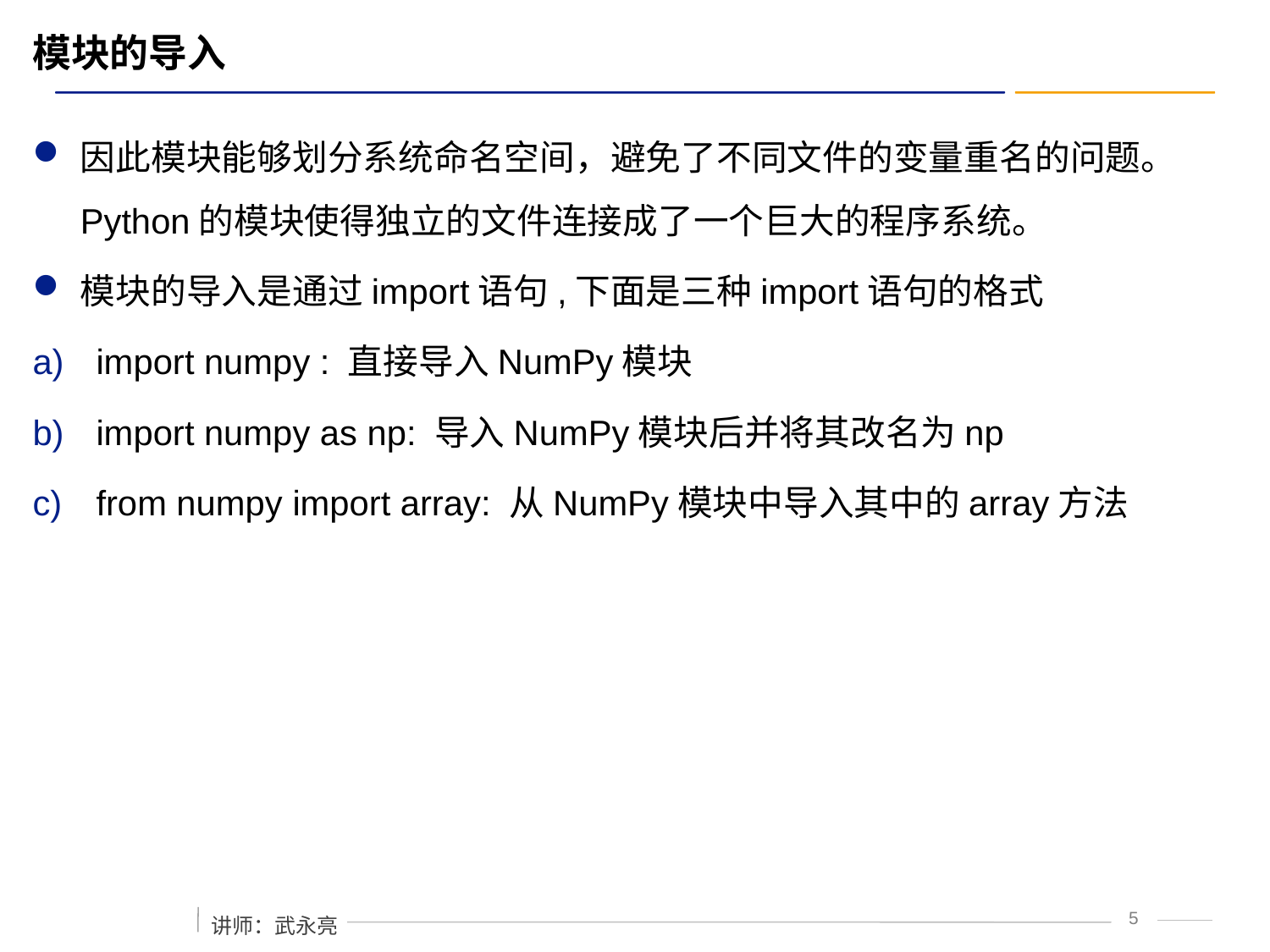

# 模块的导入
因此模块能够划分系统命名空间，避免了不同文件的变量重名的问题。Python的模块使得独立的文件连接成了一个巨大的程序系统。
模块的导入是通过import语句,下面是三种import语句的格式
import numpy : 直接导入NumPy模块
import numpy as np: 导入NumPy模块后并将其改名为np
from numpy import array: 从NumPy模块中导入其中的array方法